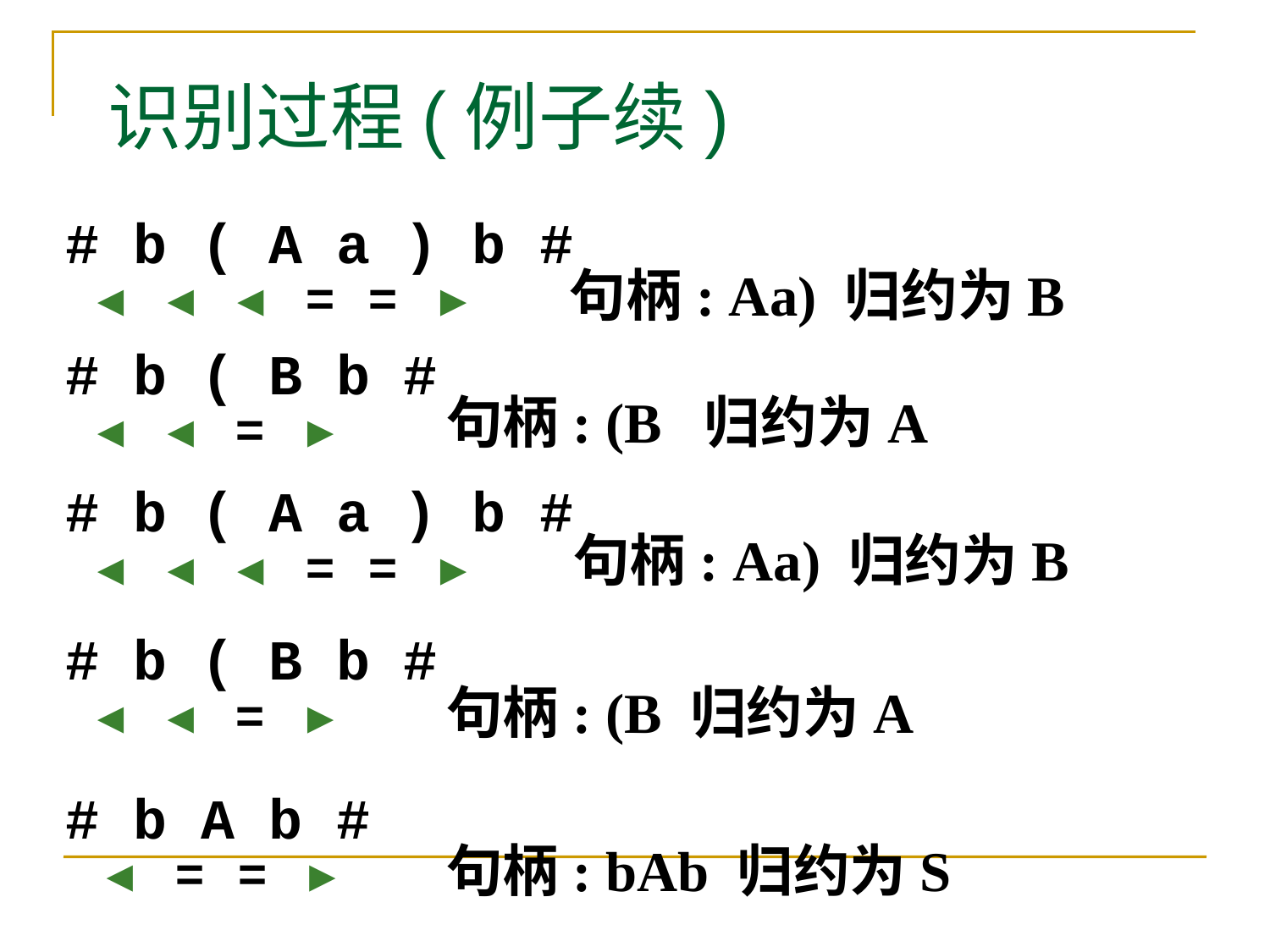

# 识别过程(例子续)
# b ( A a ) b #
 ◄ ◄ ◄ = = ►
句柄: Aa) 归约为B
# b ( B b #
句柄: (B  归约为A
 ◄ ◄ = ►
# b ( A a ) b #
句柄: Aa) 归约为B
 ◄ ◄ ◄ = = ►
# b ( B b #
 ◄ ◄ = ►
句柄: (B 归约为A
# b A b #
 ◄ = = ►
句柄: bAb 归约为S
29